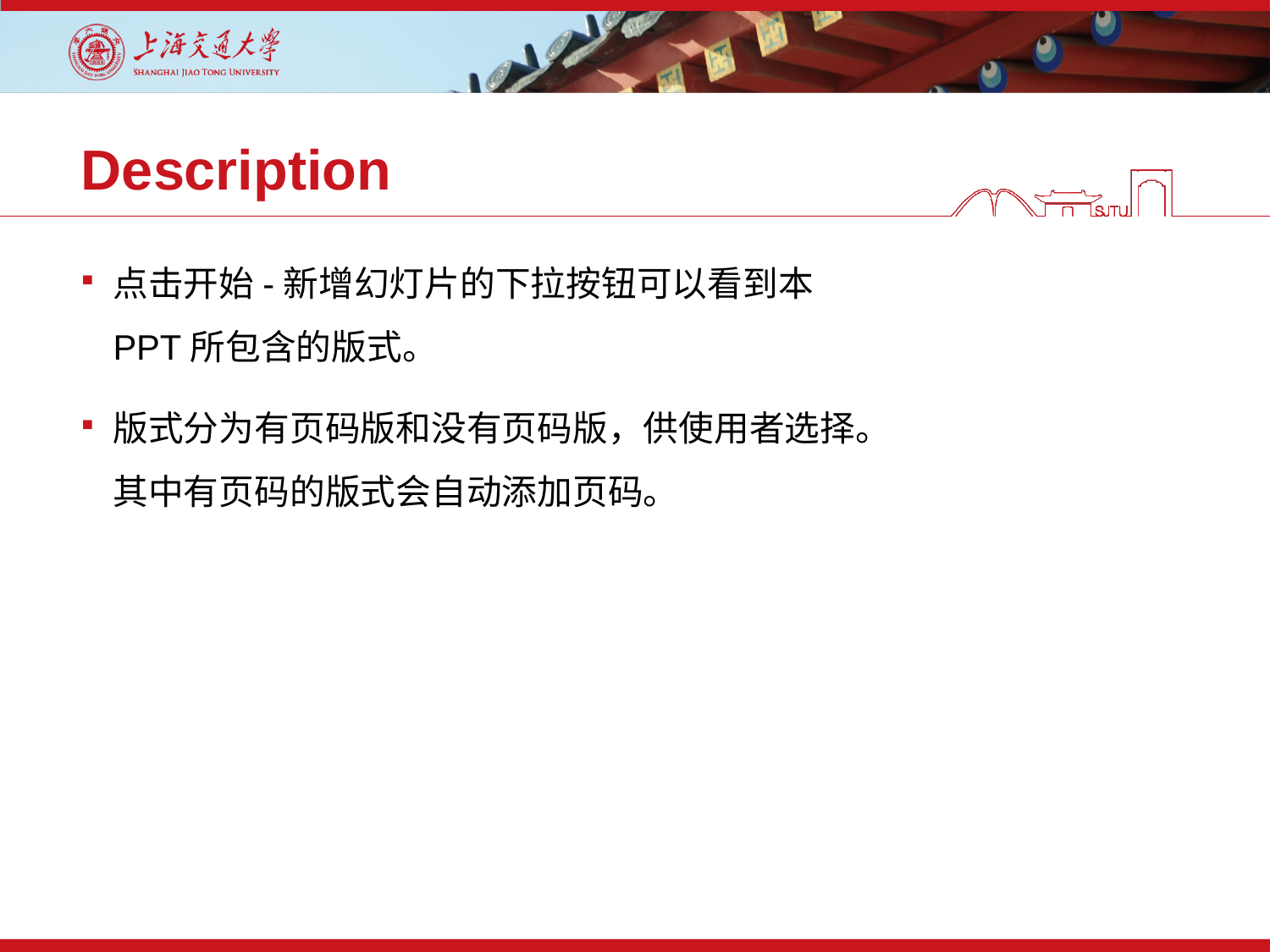

# Description
点击开始-新增幻灯片的下拉按钮可以看到本PPT所包含的版式。
版式分为有页码版和没有页码版，供使用者选择。其中有页码的版式会自动添加页码。